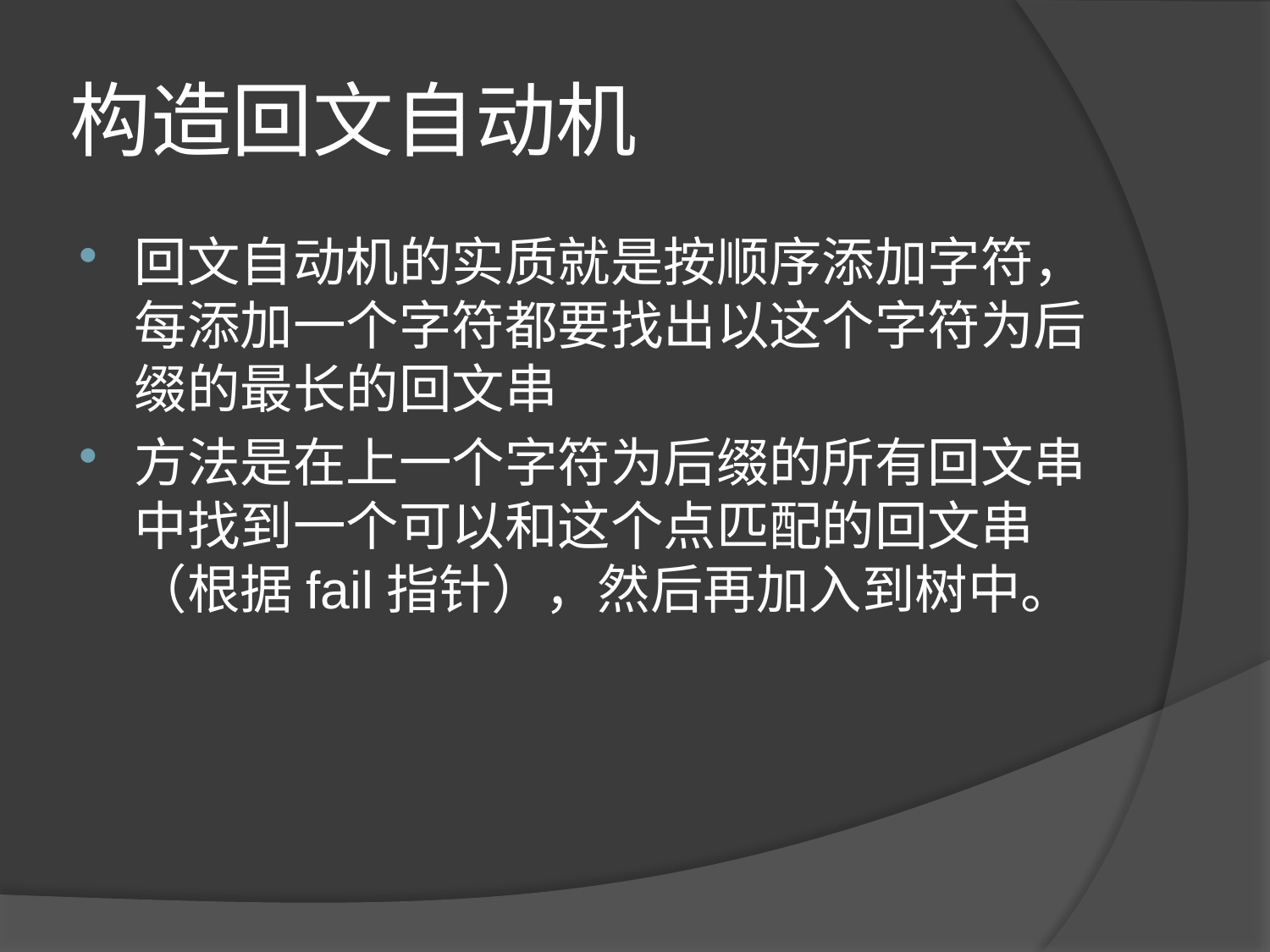

# 构造回文自动机
回文自动机的实质就是按顺序添加字符，每添加一个字符都要找出以这个字符为后缀的最长的回文串
方法是在上一个字符为后缀的所有回文串中找到一个可以和这个点匹配的回文串（根据fail指针），然后再加入到树中。